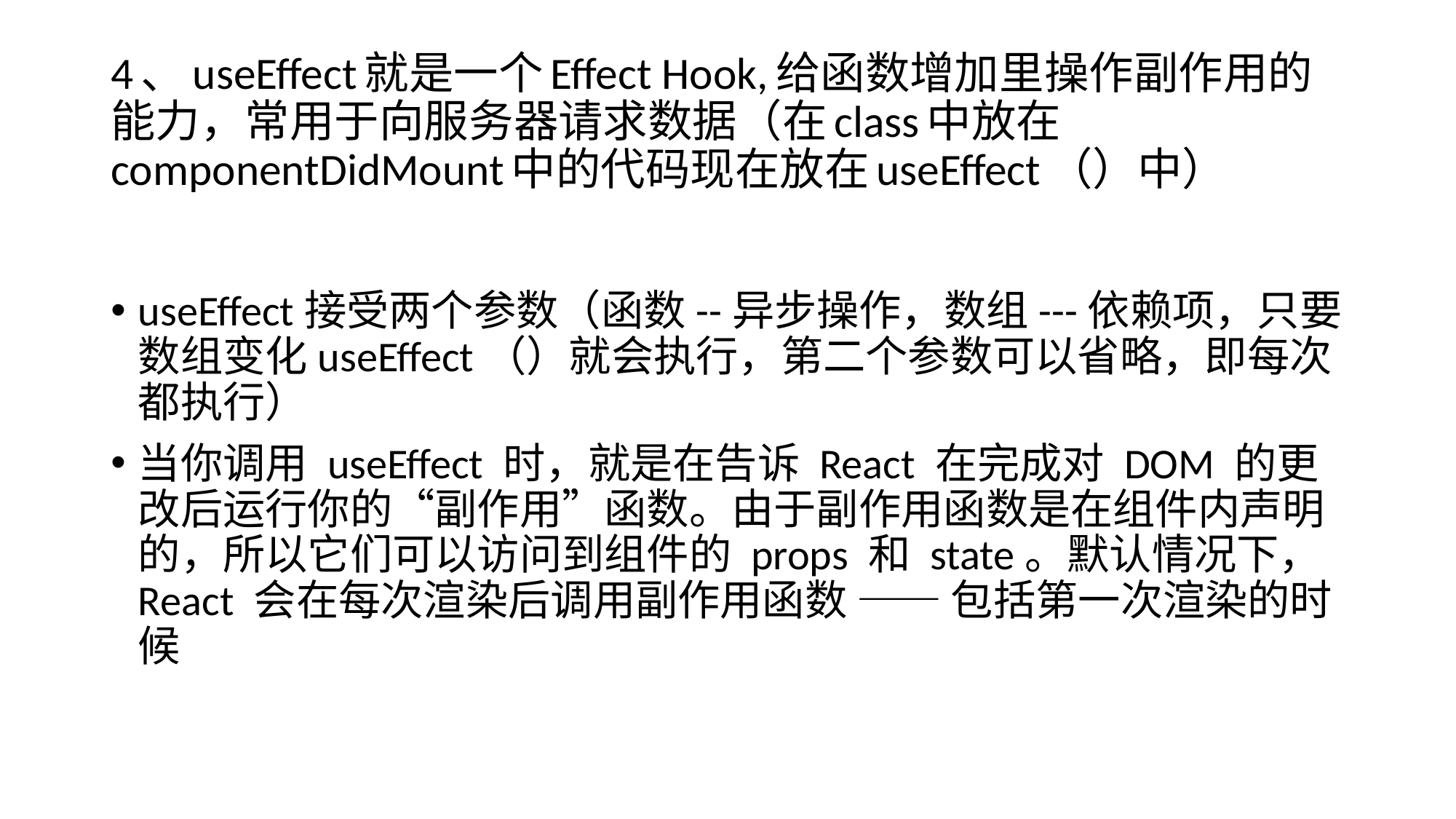

# 4、useEffect就是一个Effect Hook,给函数增加里操作副作用的能力，常用于向服务器请求数据（在class中放在componentDidMount中的代码现在放在useEffect（）中）

useEffect接受两个参数（函数--异步操作，数组---依赖项，只要数组变化useEffect（）就会执行，第二个参数可以省略，即每次都执行）
当你调用 useEffect 时，就是在告诉 React 在完成对 DOM 的更改后运行你的“副作用”函数。由于副作用函数是在组件内声明的，所以它们可以访问到组件的 props 和 state。默认情况下，React 会在每次渲染后调用副作用函数 —— 包括第一次渲染的时候